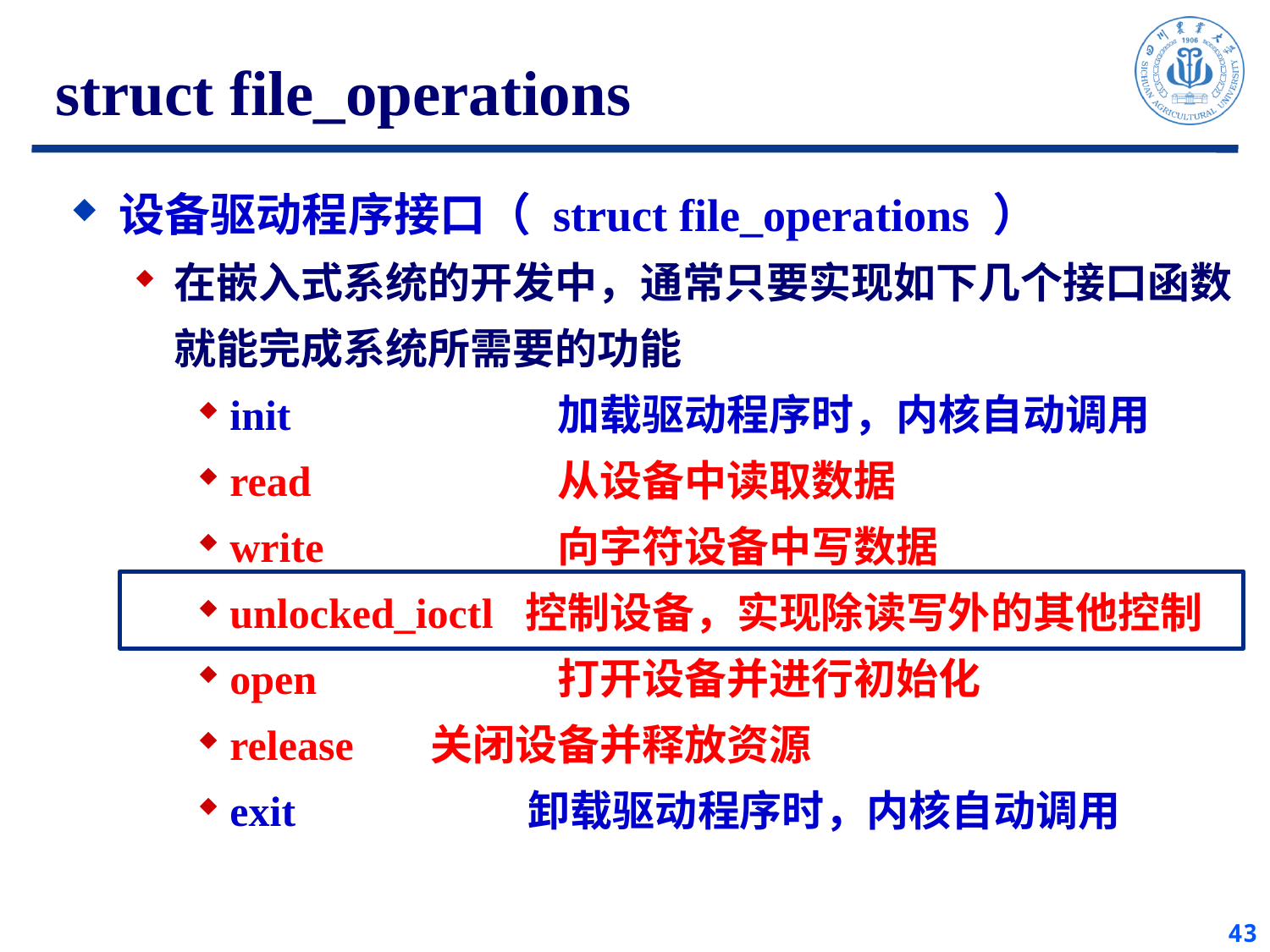

struct file_operations
设备驱动程序接口（ struct file_operations ）
在嵌入式系统的开发中，通常只要实现如下几个接口函数就能完成系统所需要的功能
init		      加载驱动程序时，内核自动调用
read		      从设备中读取数据
write		      向字符设备中写数据
unlocked_ioctl  控制设备，实现除读写外的其他控制
open		      打开设备并进行初始化
release	      关闭设备并释放资源
exit                     卸载驱动程序时，内核自动调用